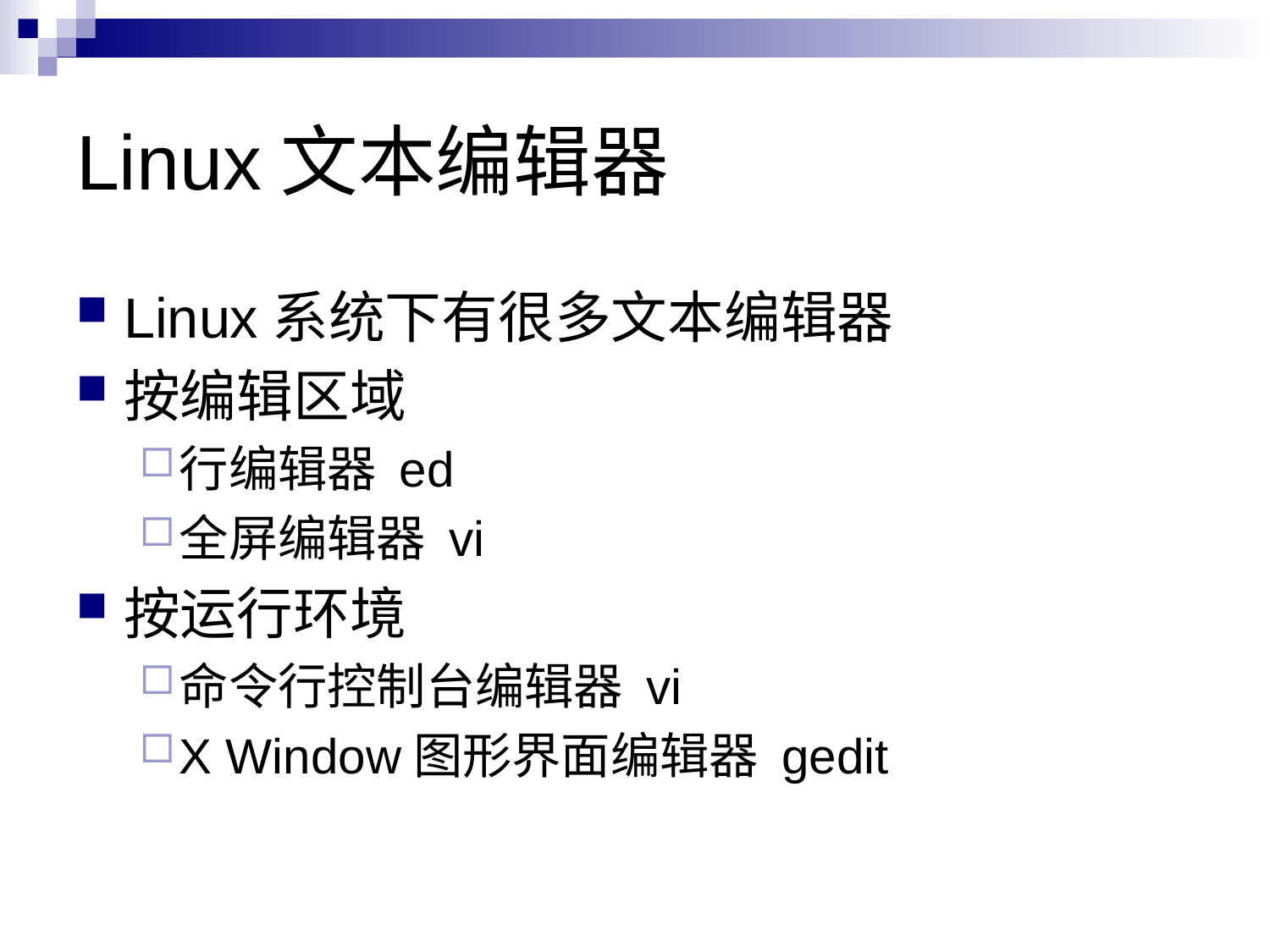

# Linux文本编辑器
Linux系统下有很多文本编辑器
按编辑区域
行编辑器 ed
全屏编辑器 vi
按运行环境
命令行控制台编辑器 vi
X Window图形界面编辑器 gedit